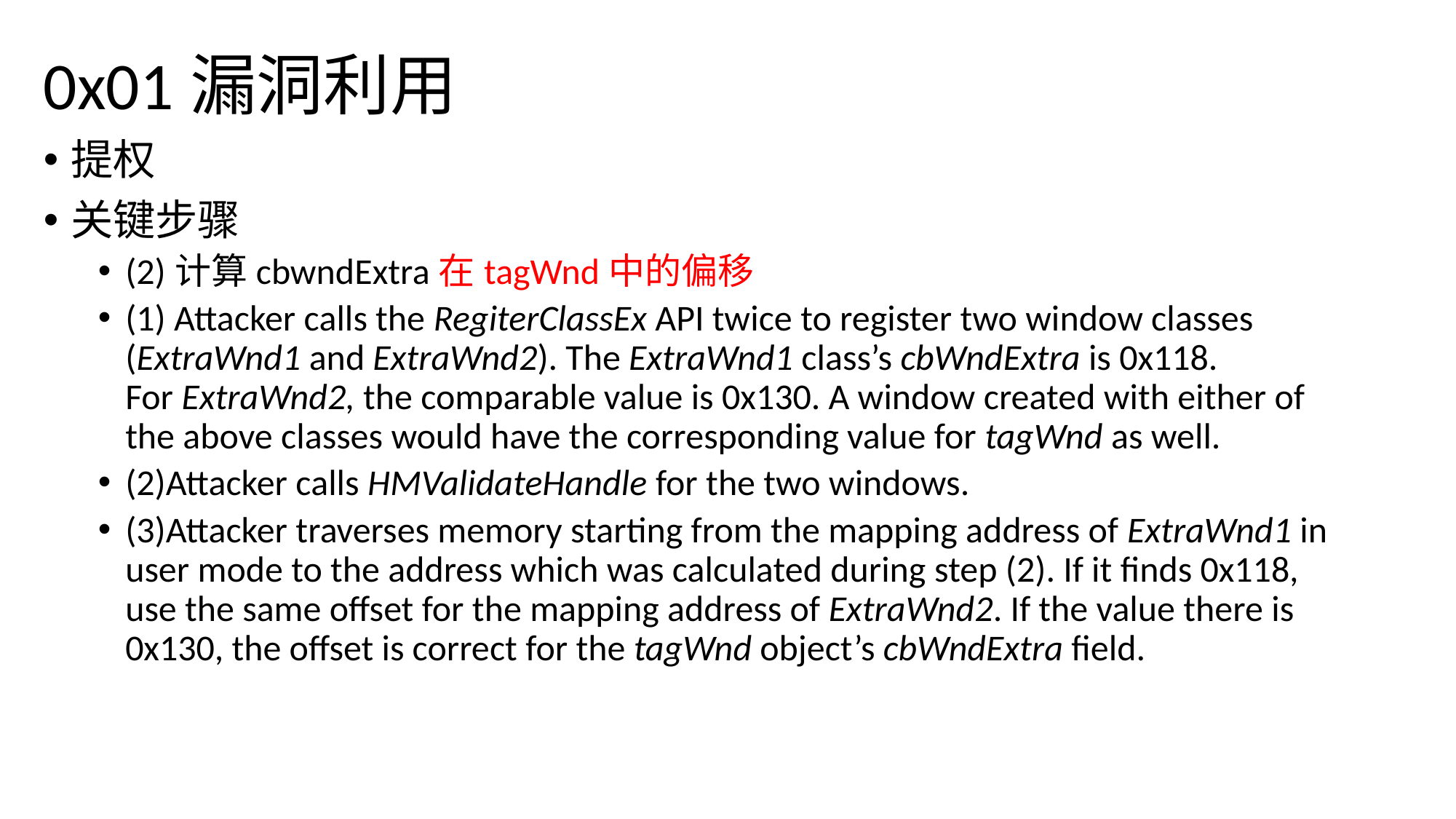

# 0x01漏洞利用
提权
关键步骤
(2)计算cbwndExtra在tagWnd中的偏移
(1) Attacker calls the RegiterClassEx API twice to register two window classes (ExtraWnd1 and ExtraWnd2). The ExtraWnd1 class’s cbWndExtra is 0x118. For ExtraWnd2, the comparable value is 0x130. A window created with either of the above classes would have the corresponding value for tagWnd as well.
(2)Attacker calls HMValidateHandle for the two windows.
(3)Attacker traverses memory starting from the mapping address of ExtraWnd1 in user mode to the address which was calculated during step (2). If it finds 0x118, use the same offset for the mapping address of ExtraWnd2. If the value there is 0x130, the offset is correct for the tagWnd object’s cbWndExtra field.